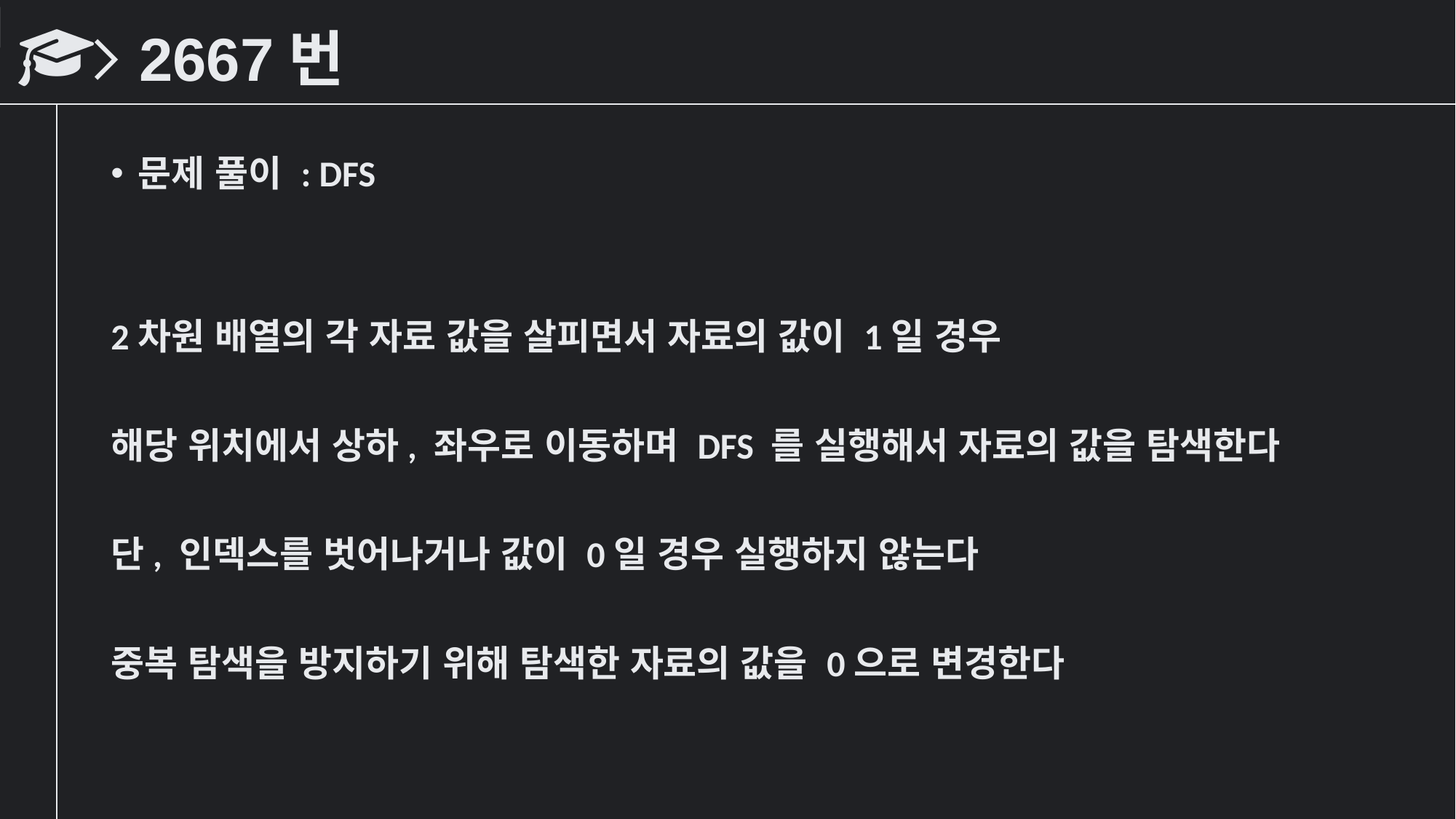

# 2667번
문제 풀이 : DFS

2차원 배열의 각 자료 값을 살피면서 자료의 값이 1일 경우

해당 위치에서 상하, 좌우로 이동하며 DFS 를 실행해서 자료의 값을 탐색한다

단, 인덱스를 벗어나거나 값이 0일 경우 실행하지 않는다

중복 탐색을 방지하기 위해 탐색한 자료의 값을 0으로 변경한다